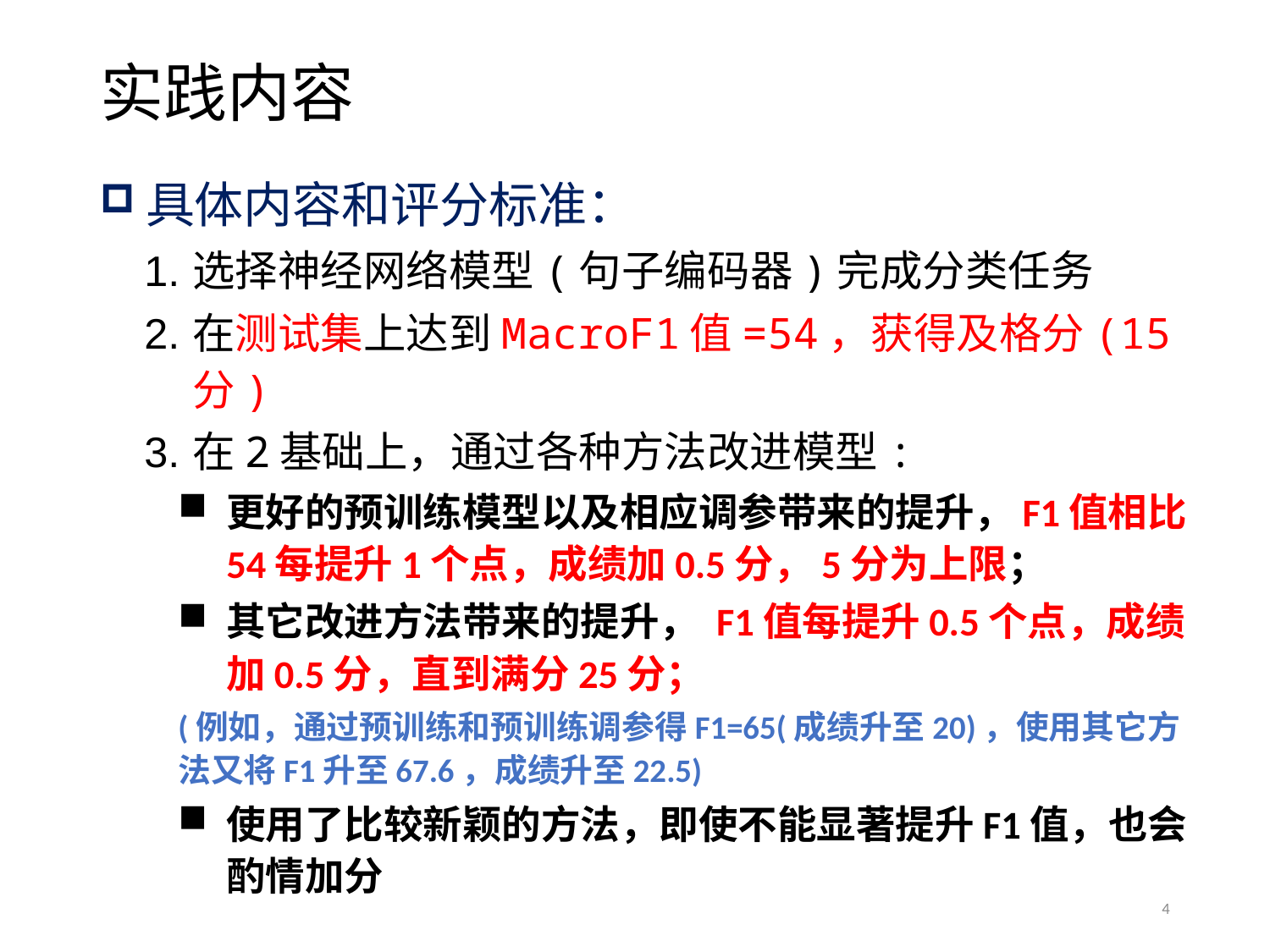

# 实践内容
具体内容和评分标准：
选择神经网络模型(句子编码器)完成分类任务
在测试集上达到MacroF1值=54，获得及格分(15分)
在2基础上，通过各种方法改进模型:
更好的预训练模型以及相应调参带来的提升，F1值相比54每提升1个点，成绩加0.5分，5分为上限；
其它改进方法带来的提升， F1值每提升0.5个点，成绩加0.5分，直到满分25分；
(例如，通过预训练和预训练调参得F1=65(成绩升至20)，使用其它方法又将F1升至67.6，成绩升至22.5)
使用了比较新颖的方法，即使不能显著提升F1值，也会酌情加分

4